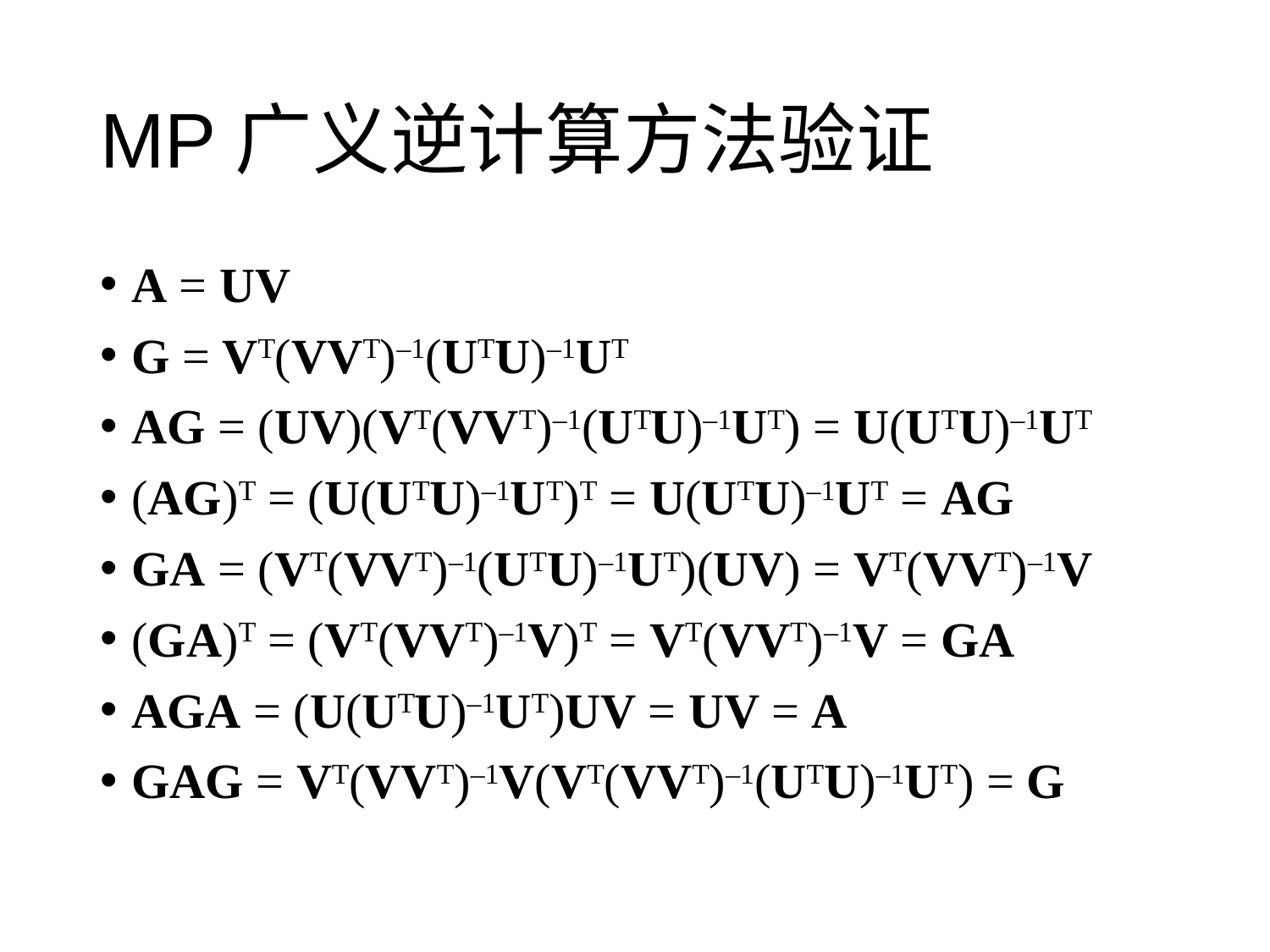

# MP广义逆计算方法验证
A = UV
G = VT(VVT)–1(UTU)–1UT
AG = (UV)(VT(VVT)–1(UTU)–1UT) = U(UTU)–1UT
(AG)T = (U(UTU)–1UT)T = U(UTU)–1UT = AG
GA = (VT(VVT)–1(UTU)–1UT)(UV) = VT(VVT)–1V
(GA)T = (VT(VVT)–1V)T = VT(VVT)–1V = GA
AGA = (U(UTU)–1UT)UV = UV = A
GAG = VT(VVT)–1V(VT(VVT)–1(UTU)–1UT) = G